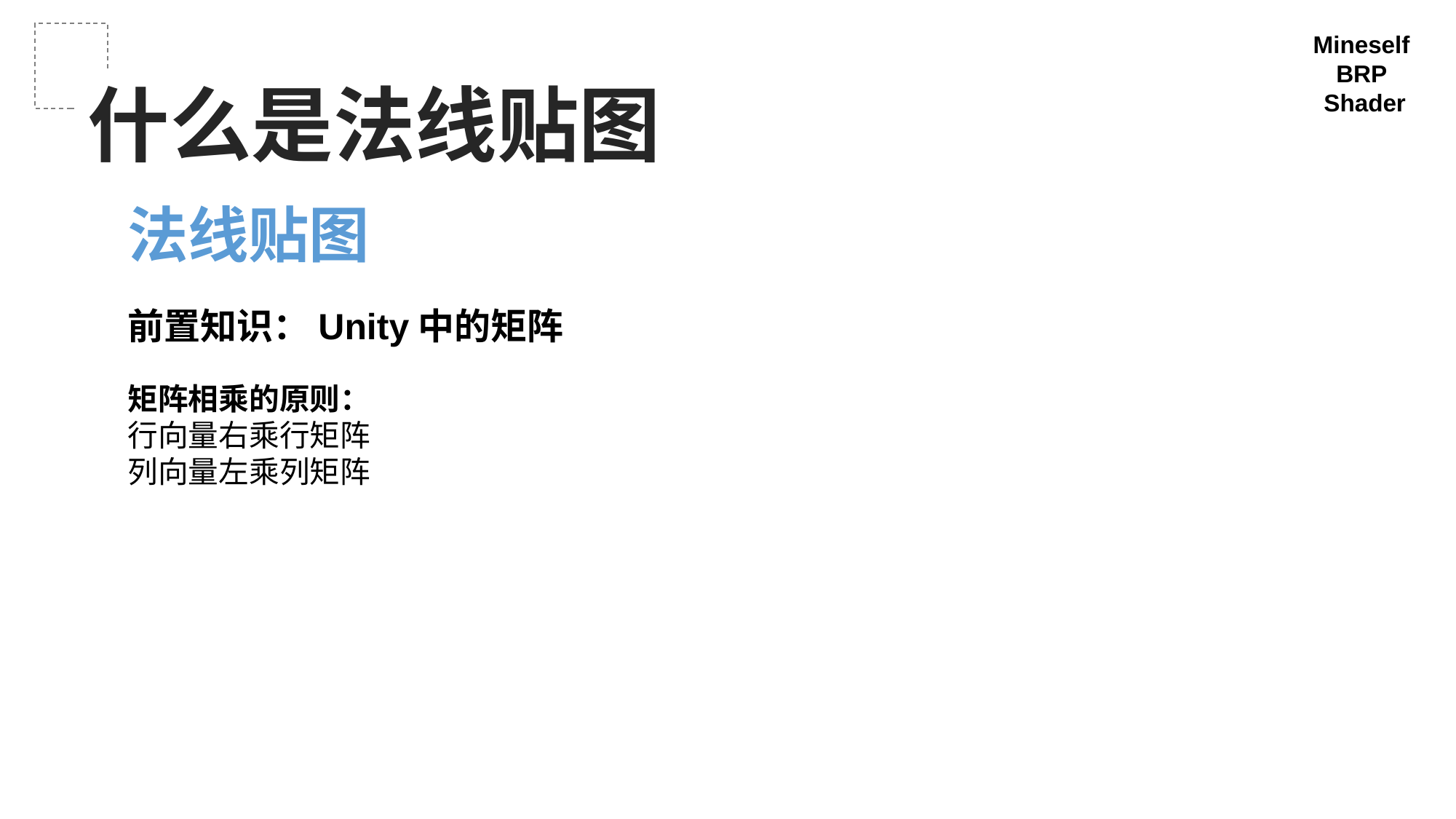

Mineself
BRP
Shader

什么是法线贴图
法线贴图
前置知识：Unity中的矩阵
矩阵相乘的原则：
行向量右乘行矩阵
列向量左乘列矩阵